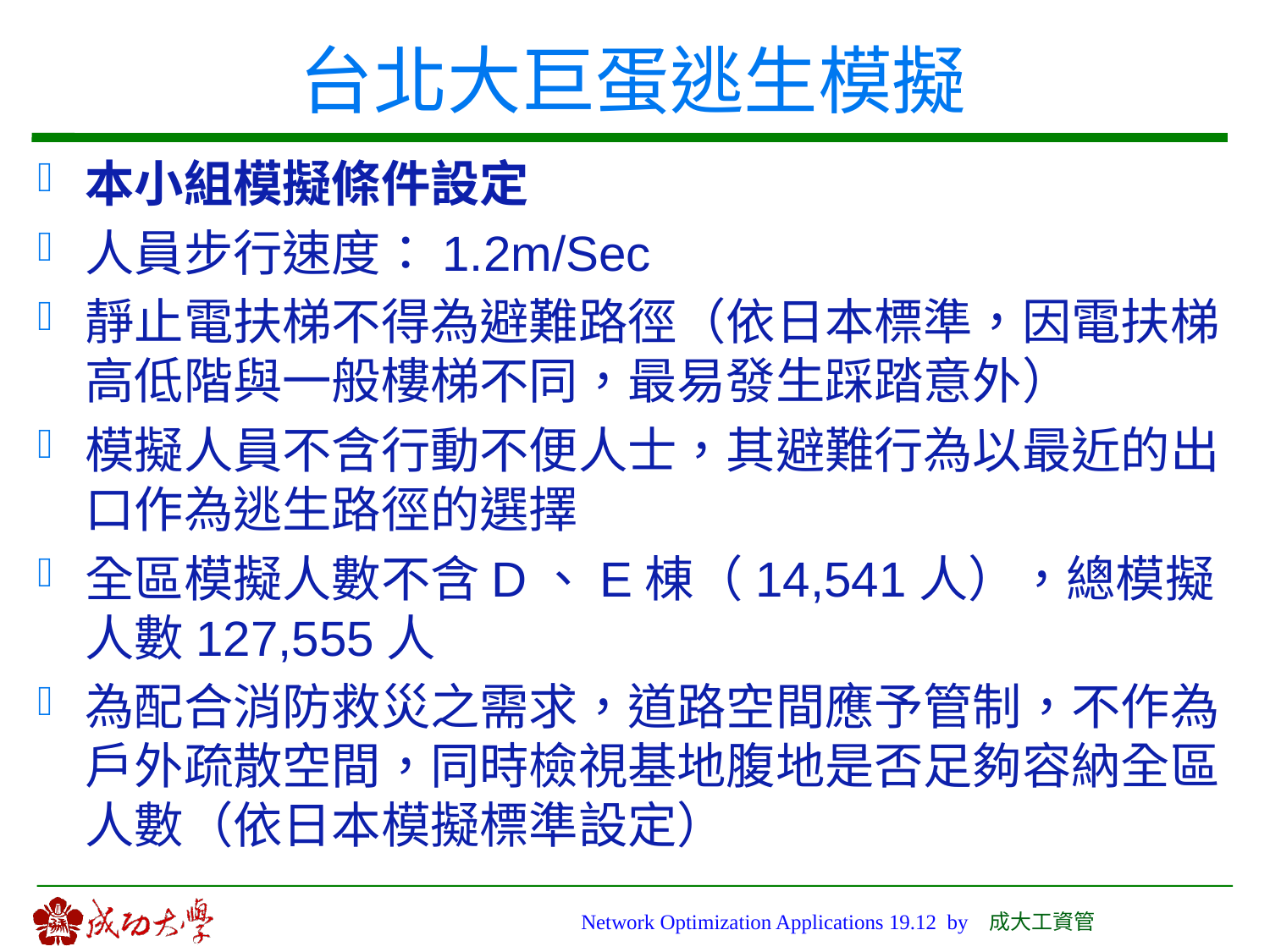

# 台北大巨蛋逃生模擬
本小組模擬條件設定
人員步行速度：1.2m/Sec
靜止電扶梯不得為避難路徑（依日本標準，因電扶梯高低階與一般樓梯不同，最易發生踩踏意外）
模擬人員不含行動不便人士，其避難行為以最近的出口作為逃生路徑的選擇
全區模擬人數不含D、E棟（14,541人），總模擬人數127,555人
為配合消防救災之需求，道路空間應予管制，不作為戶外疏散空間，同時檢視基地腹地是否足夠容納全區人數（依日本模擬標準設定）
Network Optimization Applications 19.12  by   成大工資管